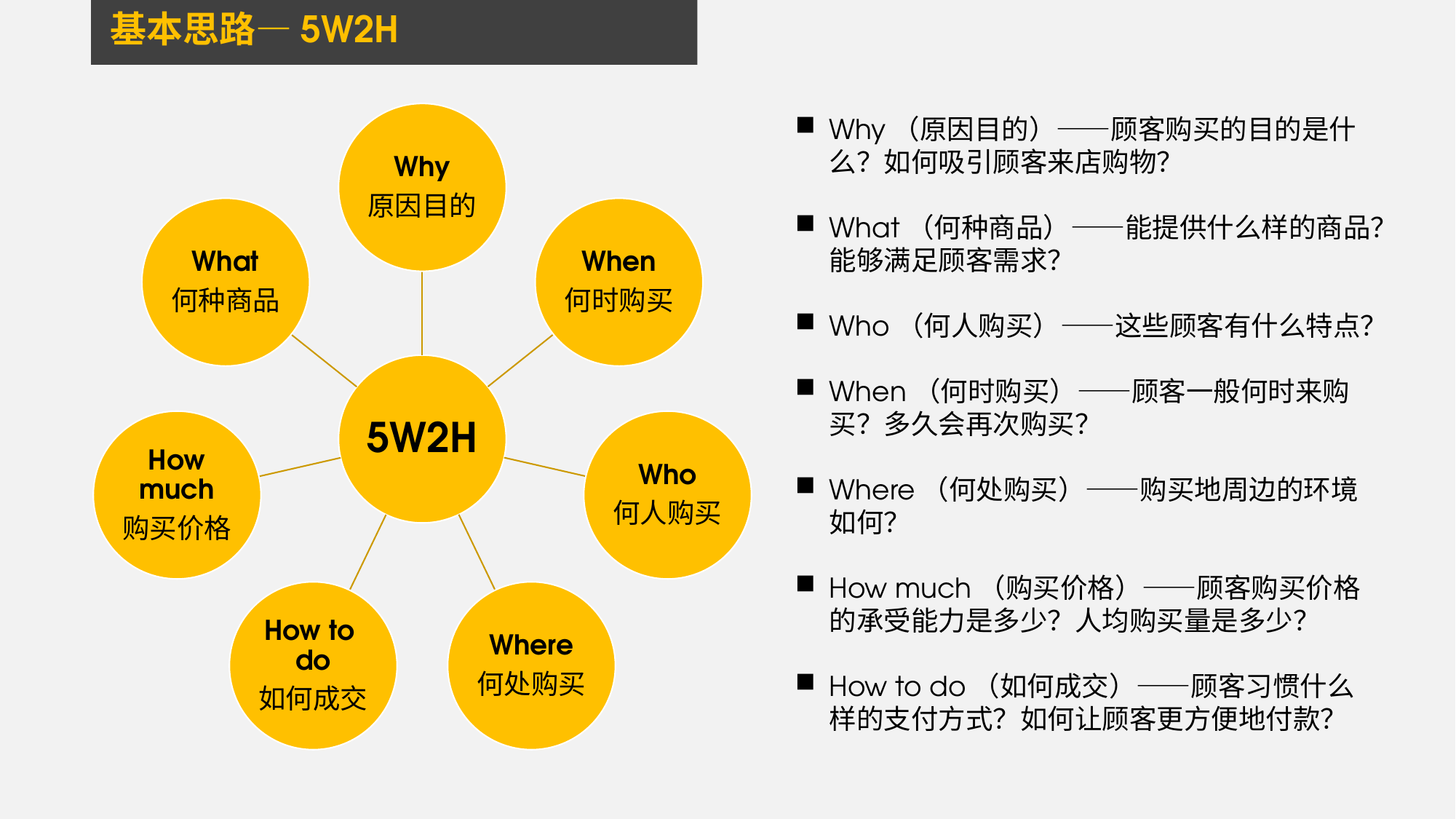

基本思路—5W2H
5W2H

Why
原因目的

When
何时购买

Who
何人购买

Where
何处购买

How to  do
如何成交

How much
购买价格

What
何种商品
Why（原因目的）——顾客购买的目的是什么？如何吸引顾客来店购物？

What（何种商品）——能提供什么样的商品？能够满足顾客需求？

Who（何人购买）——这些顾客有什么特点？

When（何时购买）——顾客一般何时来购买？多久会再次购买？

Where（何处购买）——购买地周边的环境如何？

How much（购买价格）——顾客购买价格的承受能力是多少？人均购买量是多少？

How to do（如何成交）——顾客习惯什么样的支付方式？如何让顾客更方便地付款？